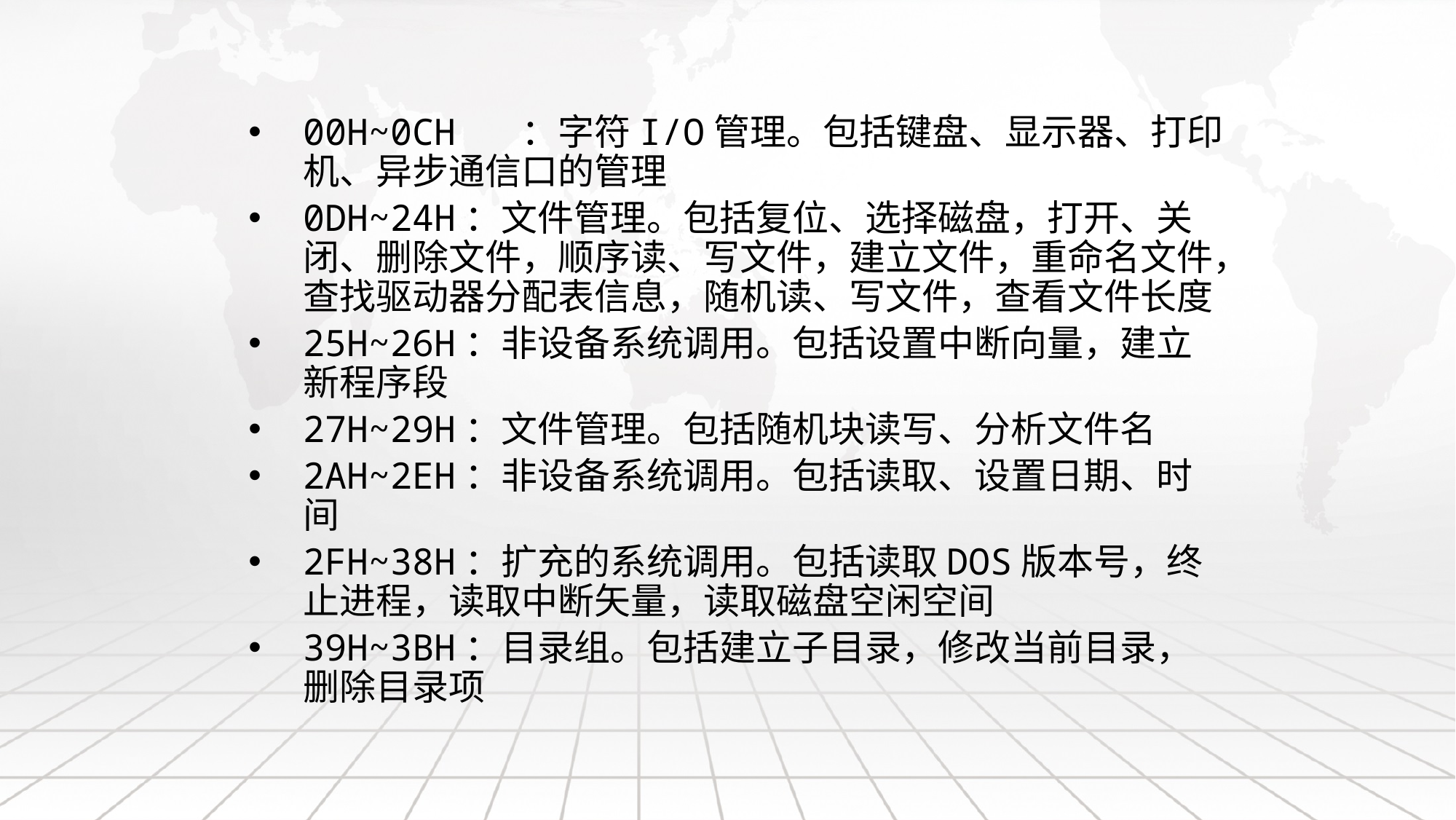

00H~0CH	：字符I/O管理。包括键盘、显示器、打印机、异步通信口的管理
0DH~24H：文件管理。包括复位、选择磁盘，打开、关闭、删除文件，顺序读、写文件，建立文件，重命名文件，查找驱动器分配表信息，随机读、写文件，查看文件长度
25H~26H：非设备系统调用。包括设置中断向量，建立新程序段
27H~29H：文件管理。包括随机块读写、分析文件名
2AH~2EH：非设备系统调用。包括读取、设置日期、时间
2FH~38H：扩充的系统调用。包括读取DOS版本号，终止进程，读取中断矢量，读取磁盘空闲空间
39H~3BH：目录组。包括建立子目录，修改当前目录，删除目录项